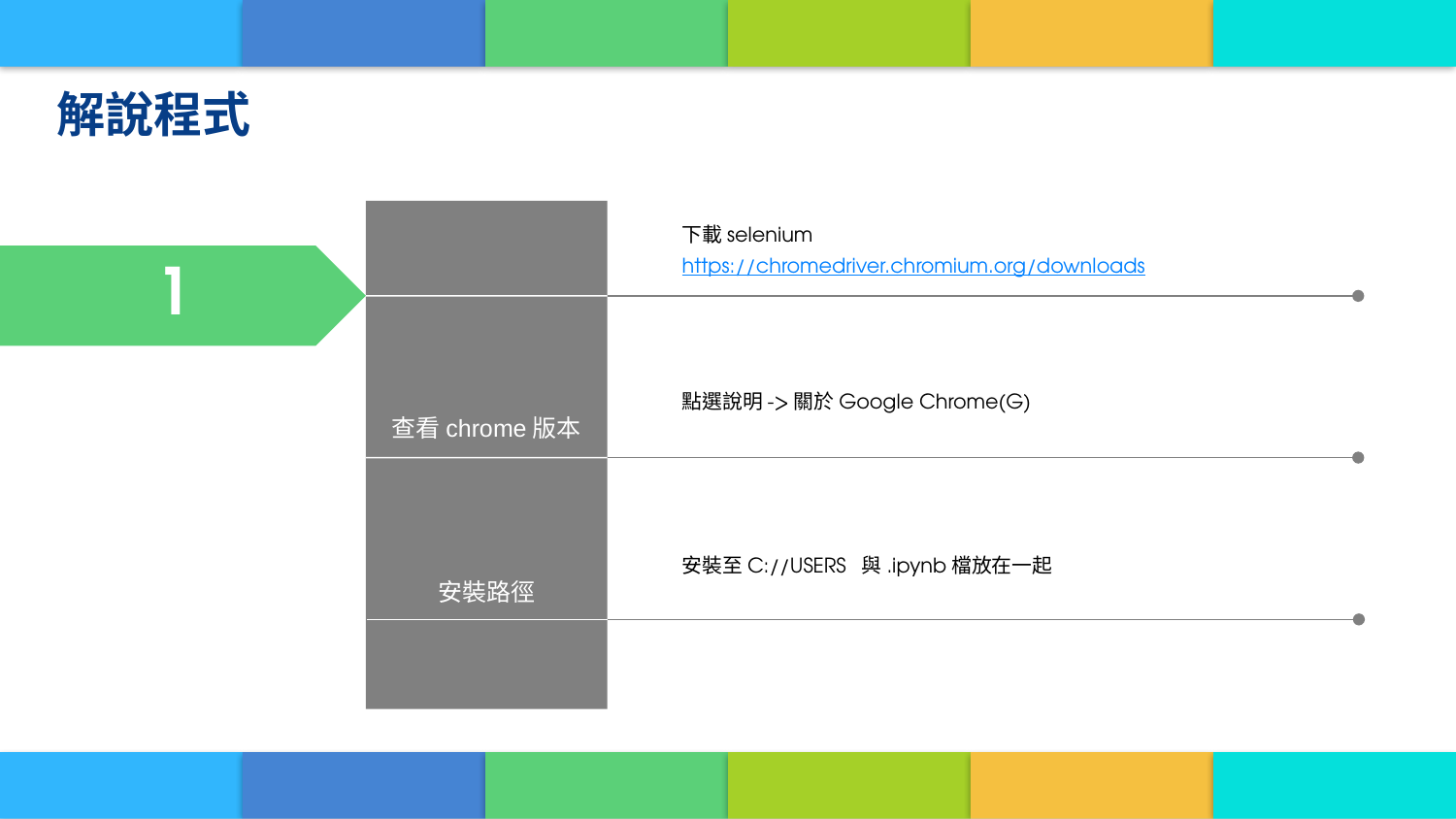

解說程式

下載selenium  https://chromedriver.chromium.org/downloads
1

點選說明->關於Google Chrome(G)
查看chrome版本
2
安裝至C://USERS  與.ipynb檔放在一起
安裝路徑
3